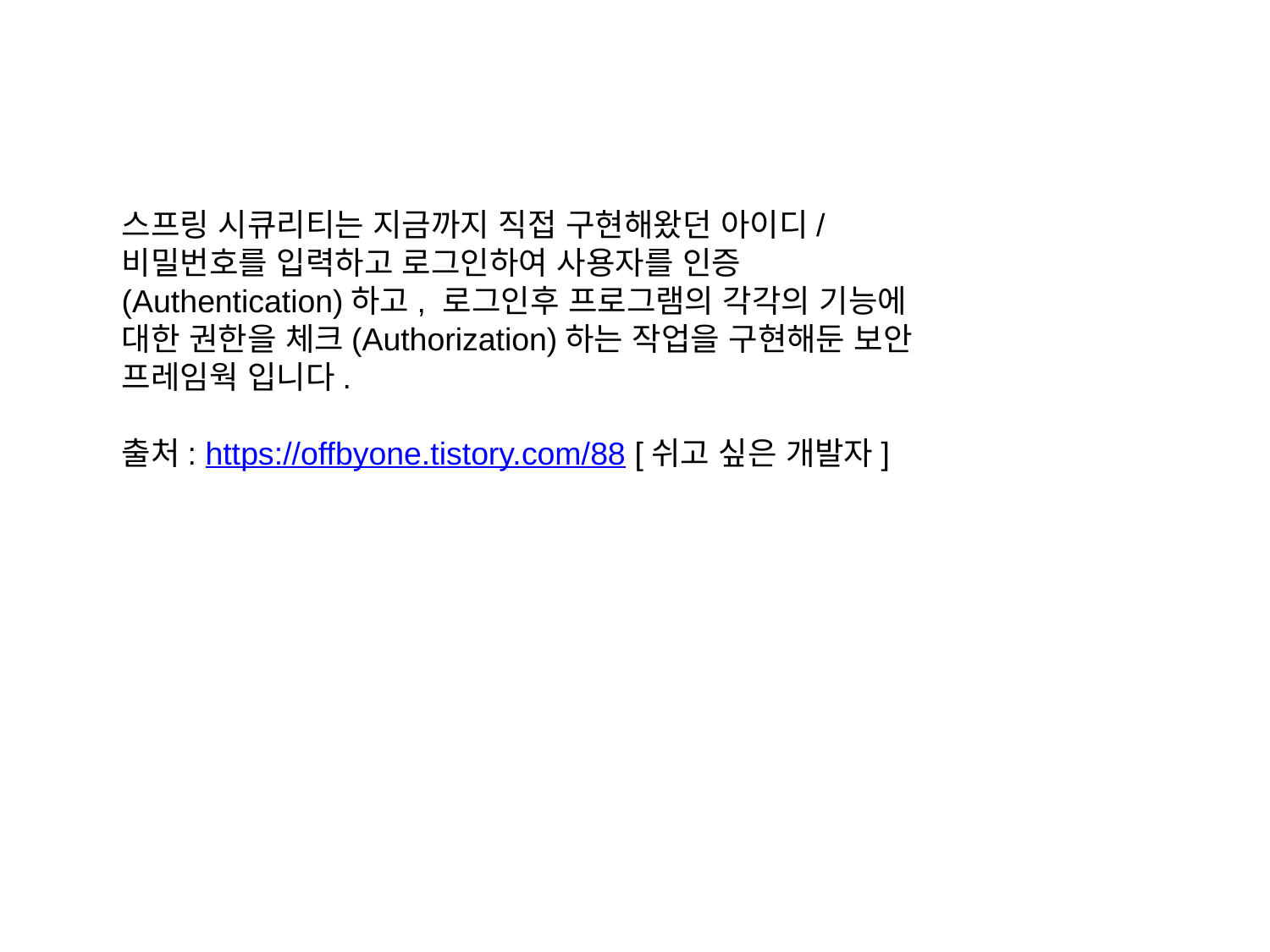

스프링 시큐리티는 지금까지 직접 구현해왔던 아이디/비밀번호를 입력하고 로그인하여 사용자를 인증(Authentication)하고, 로그인후 프로그램의 각각의 기능에 대한 권한을 체크(Authorization)하는 작업을 구현해둔 보안 프레임웍 입니다.
출처: https://offbyone.tistory.com/88 [쉬고 싶은 개발자]